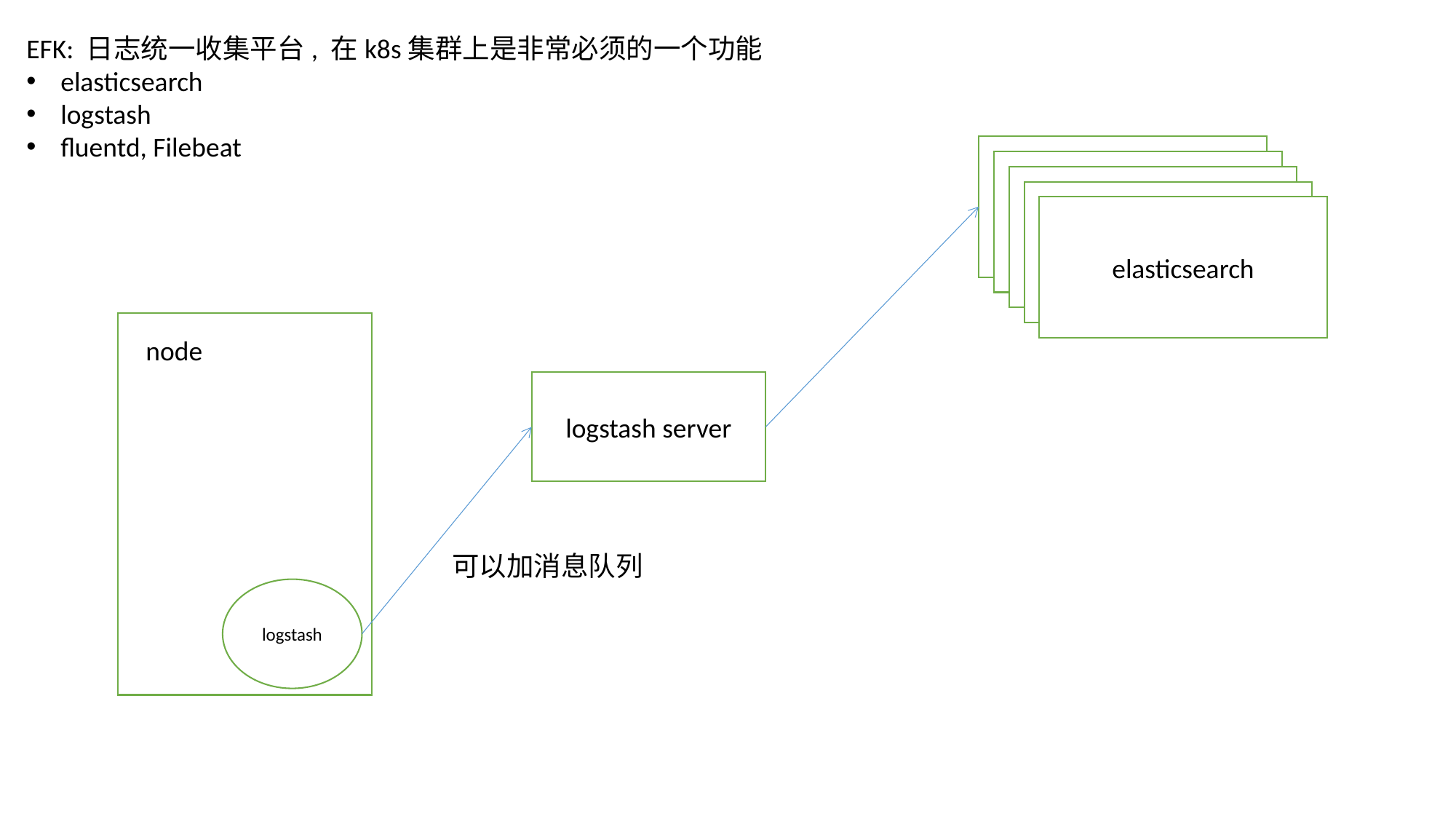

EFK: 日志统一收集平台, 在k8s集群上是非常必须的一个功能
elasticsearch
logstash
fluentd, Filebeat
elasticsearch
elasticsearch
elasticsearch
elasticsearch
elasticsearch

node
logstash server
可以加消息队列
logstash